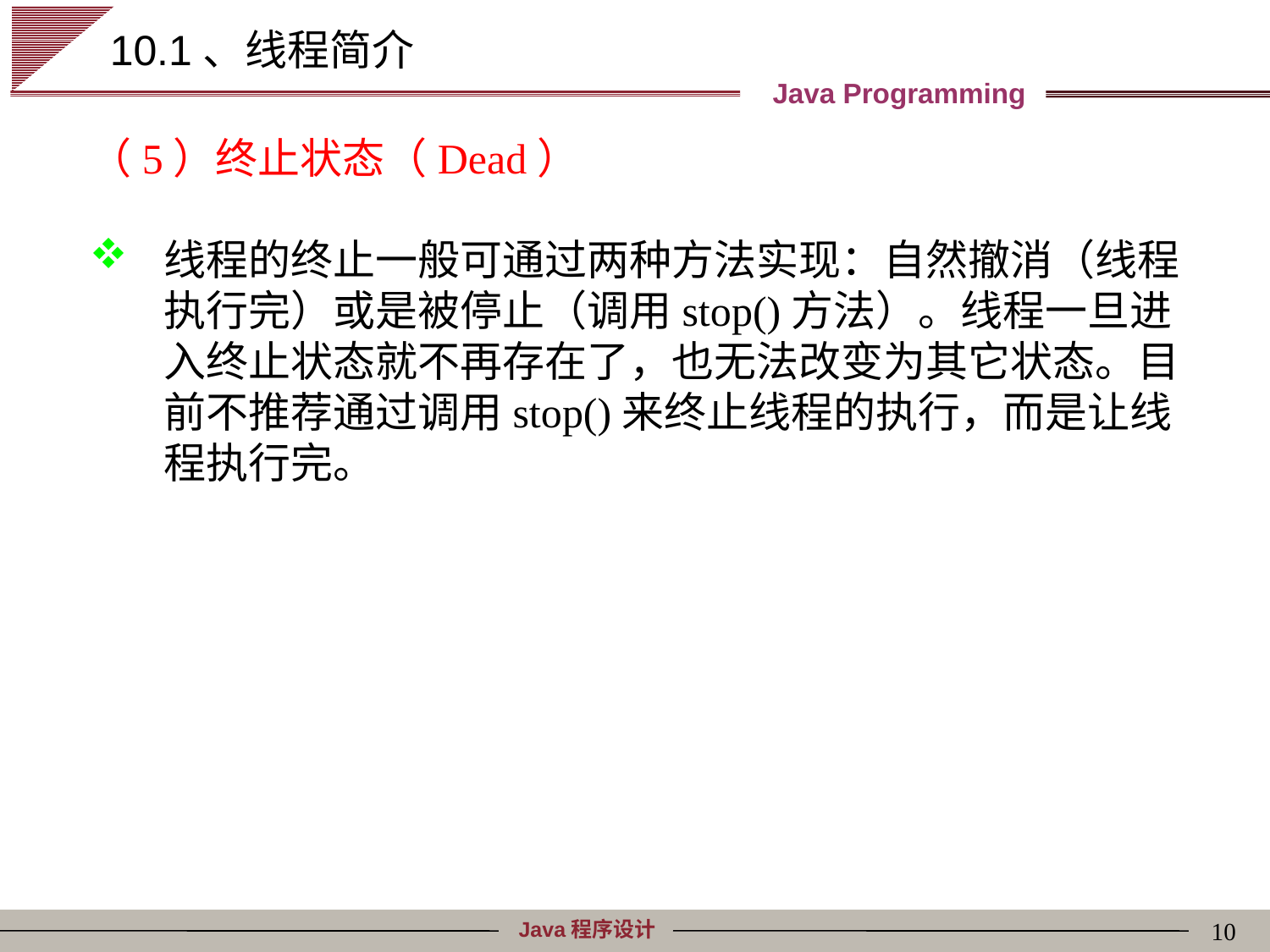

# 10.1、线程简介
（5）终止状态（Dead）

线程的终止一般可通过两种方法实现：自然撤消（线程执行完）或是被停止（调用stop()方法）。线程一旦进入终止状态就不再存在了，也无法改变为其它状态。目前不推荐通过调用stop()来终止线程的执行，而是让线程执行完。